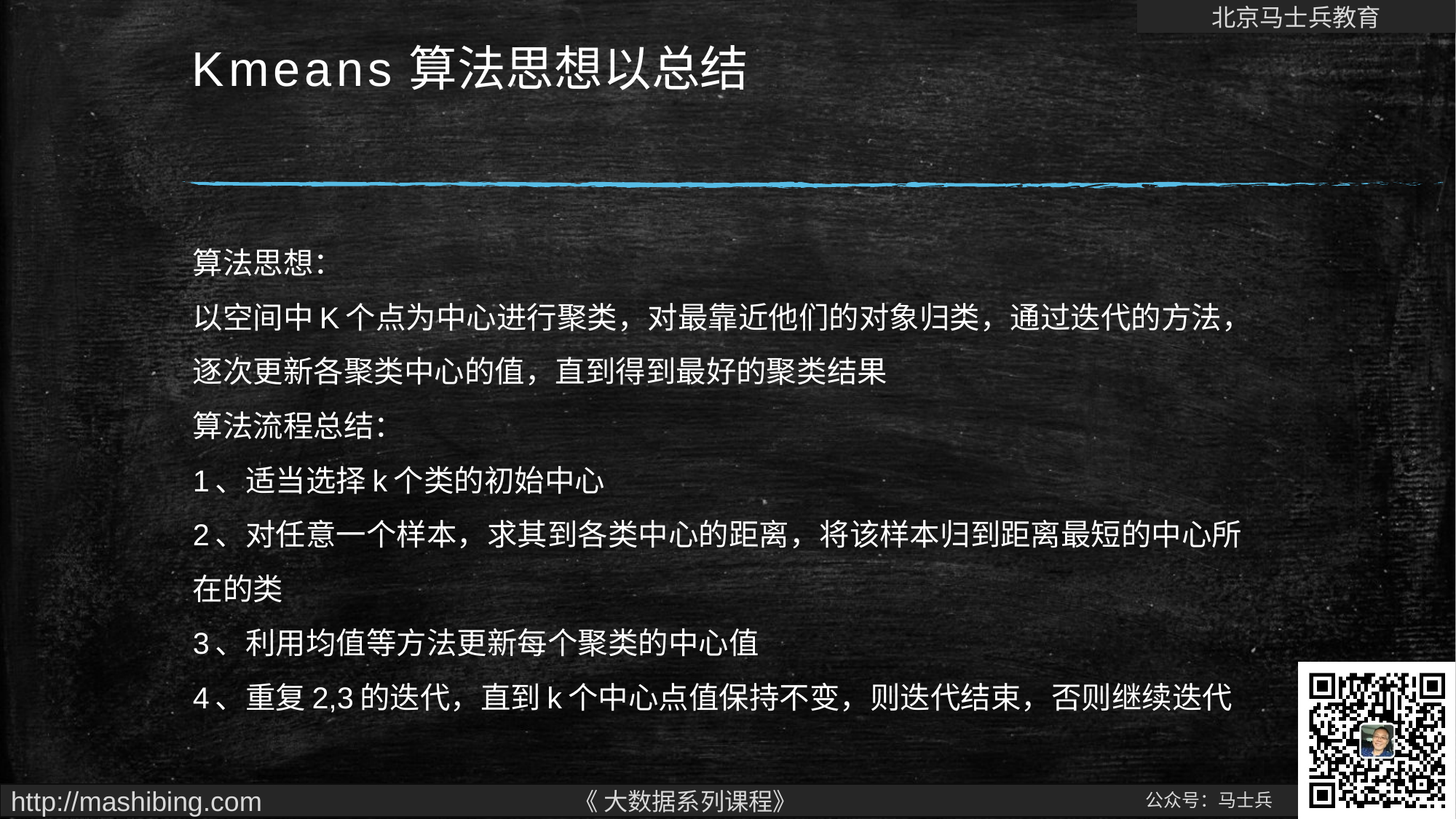

算法思想：
以空间中K个点为中心进行聚类，对最靠近他们的对象归类，通过迭代的方法，逐次更新各聚类中心的值，直到得到最好的聚类结果
算法流程总结：
1、适当选择k个类的初始中心
2、对任意一个样本，求其到各类中心的距离，将该样本归到距离最短的中心所在的类
3、利用均值等方法更新每个聚类的中心值
4、重复2,3的迭代，直到k个中心点值保持不变，则迭代结束，否则继续迭代

# Kmeans算法思想以总结